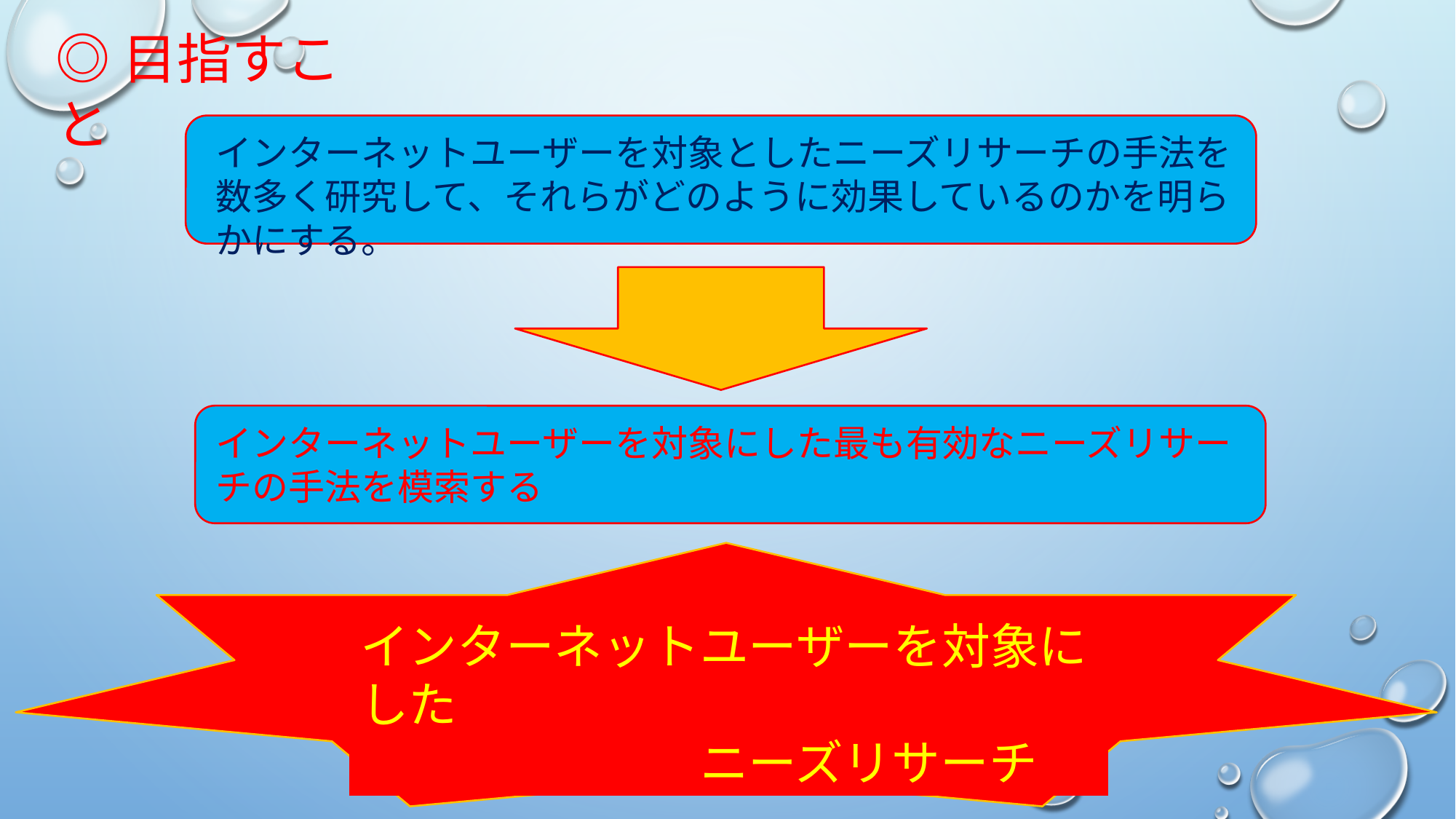

◎目指すこと

インターネットユーザーを対象としたニーズリサーチの手法を数多く研究して、それらがどのように効果しているのかを明らかにする。

インターネットユーザーを対象にした最も有効なニーズリサーチの手法を模索する

インターネットユーザーを対象にした
　　　　　　　ニーズリサーチ